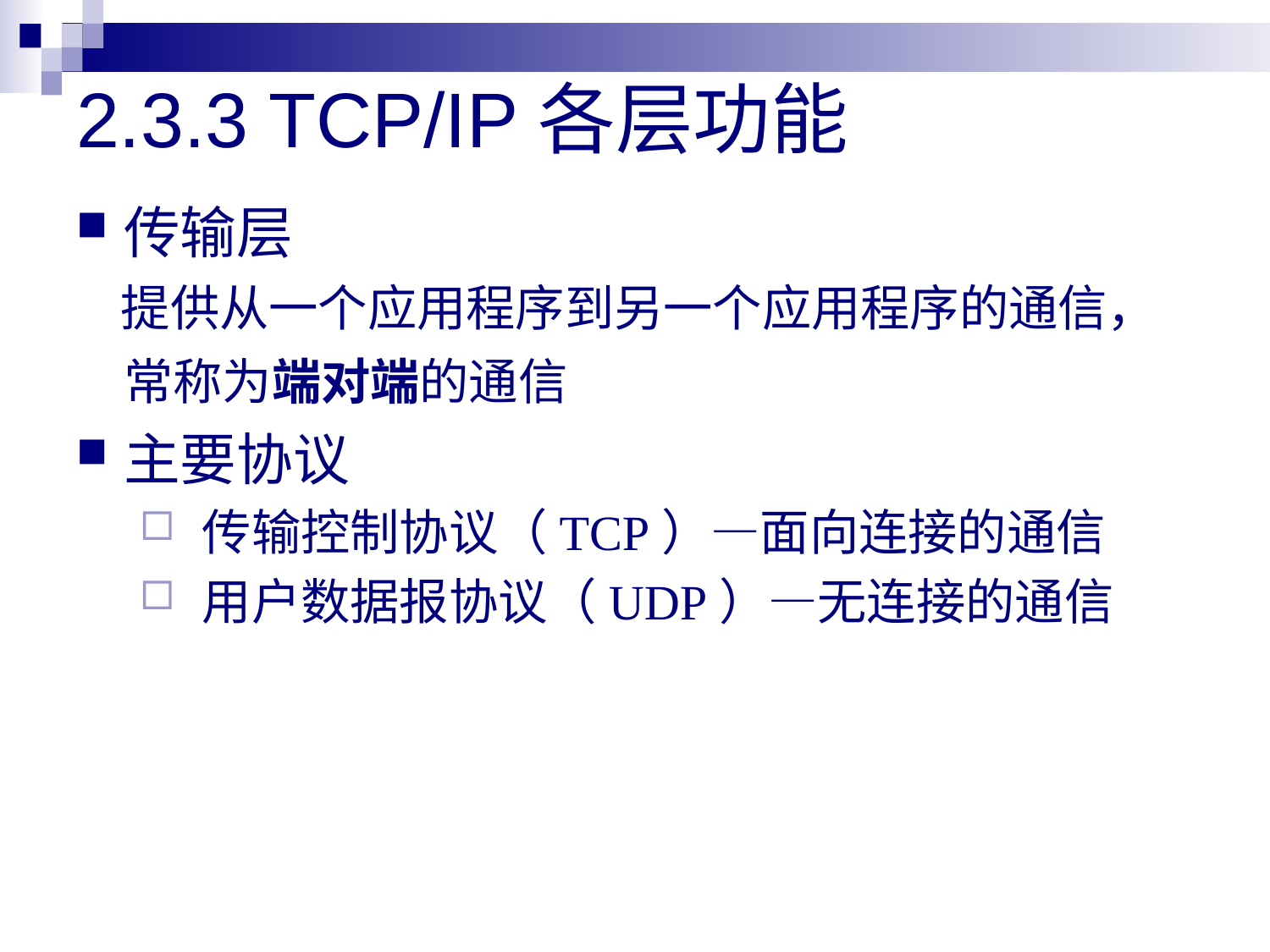

# 2.3.3 TCP/IP各层功能
传输层
   提供从一个应用程序到另一个应用程序的通信，常称为端对端的通信
主要协议
 传输控制协议（TCP）—面向连接的通信
 用户数据报协议（UDP）—无连接的通信